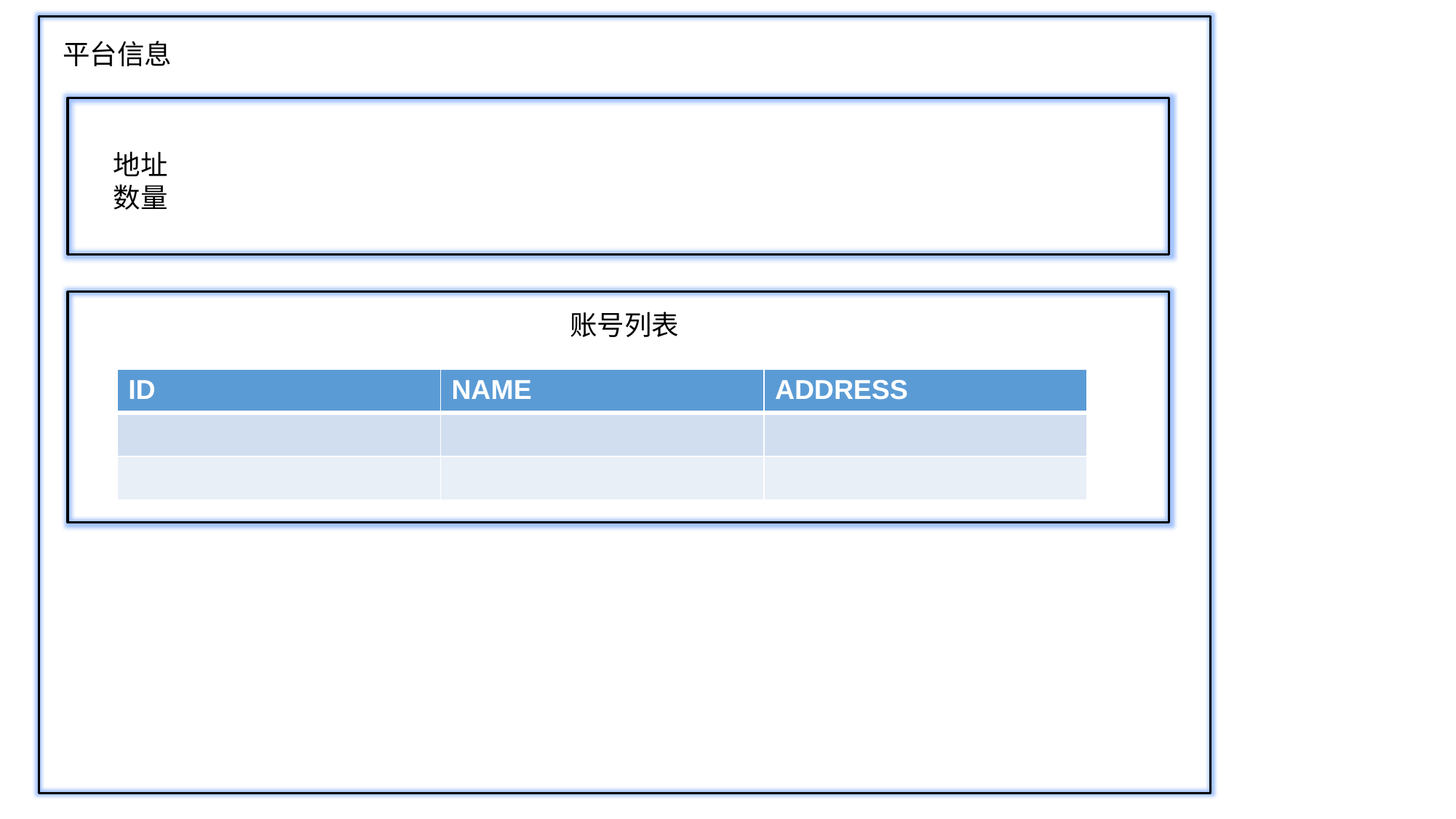

平台信息

地址
数量

账号列表
| ID | NAME | ADDRESS |
| --- | --- | --- |
|  |  |  |
|  |  |  |